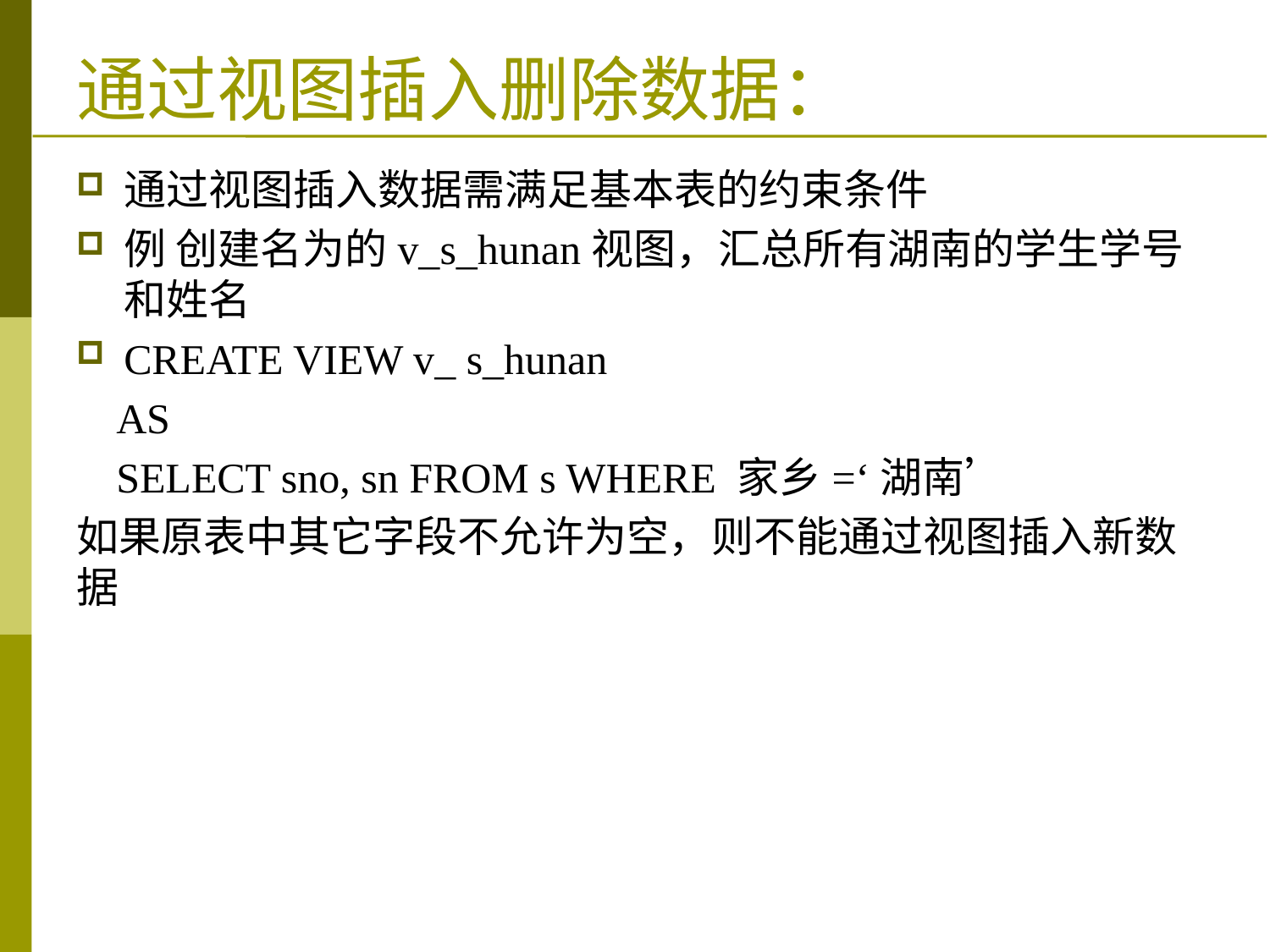

# 通过视图插入删除数据：
通过视图插入数据需满足基本表的约束条件
例 创建名为的v_s_hunan视图，汇总所有湖南的学生学号和姓名
CREATE VIEW v_ s_hunan
AS
SELECT sno, sn FROM s WHERE 家乡=‘湖南’
如果原表中其它字段不允许为空，则不能通过视图插入新数据